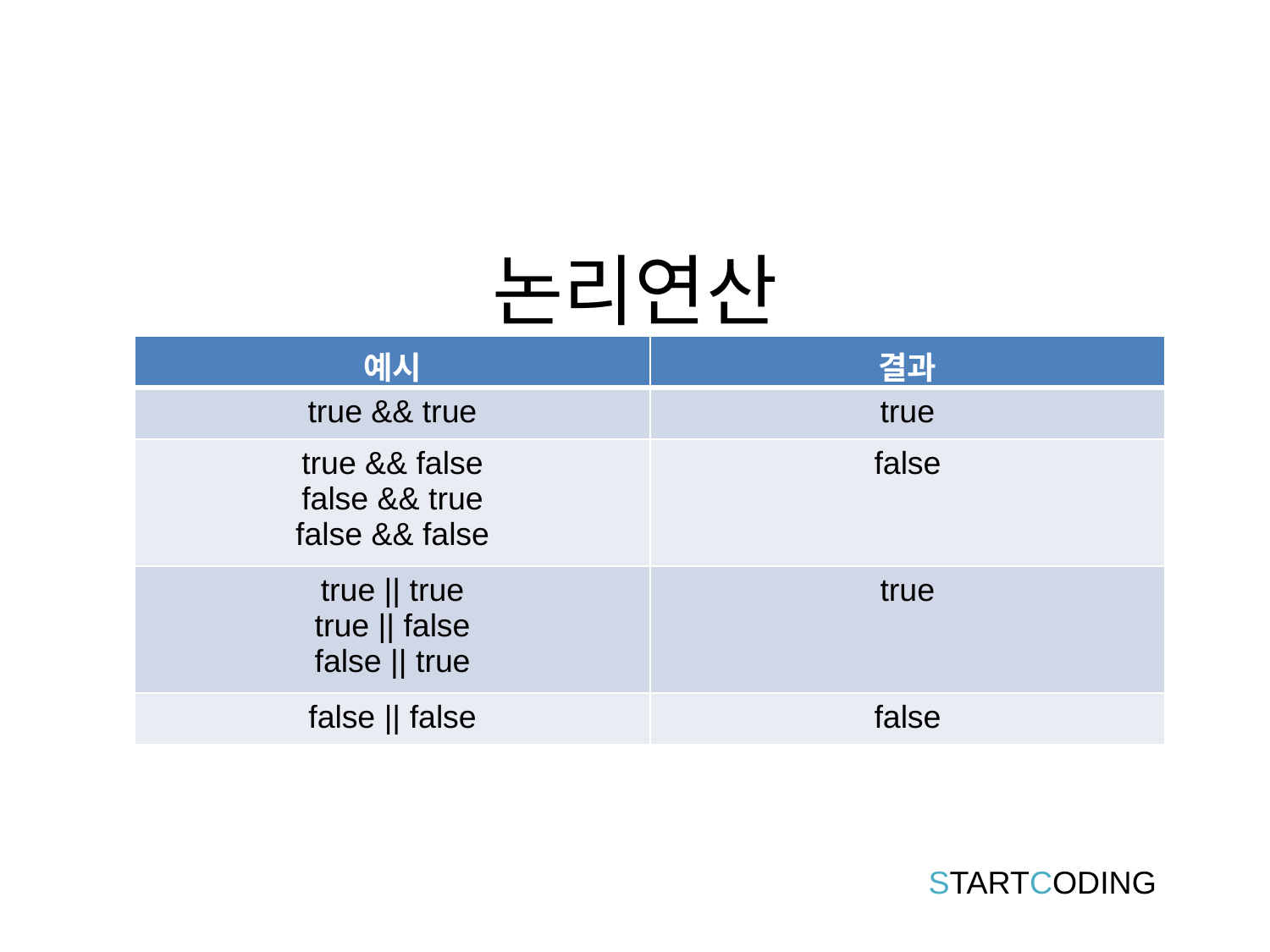

# 논리연산
| 예시 | 결과 |
| --- | --- |
| true && true | true |
| true && false false && true false && false | false |
| true || true true || false false || true | true |
| false || false | false |
STARTCODING